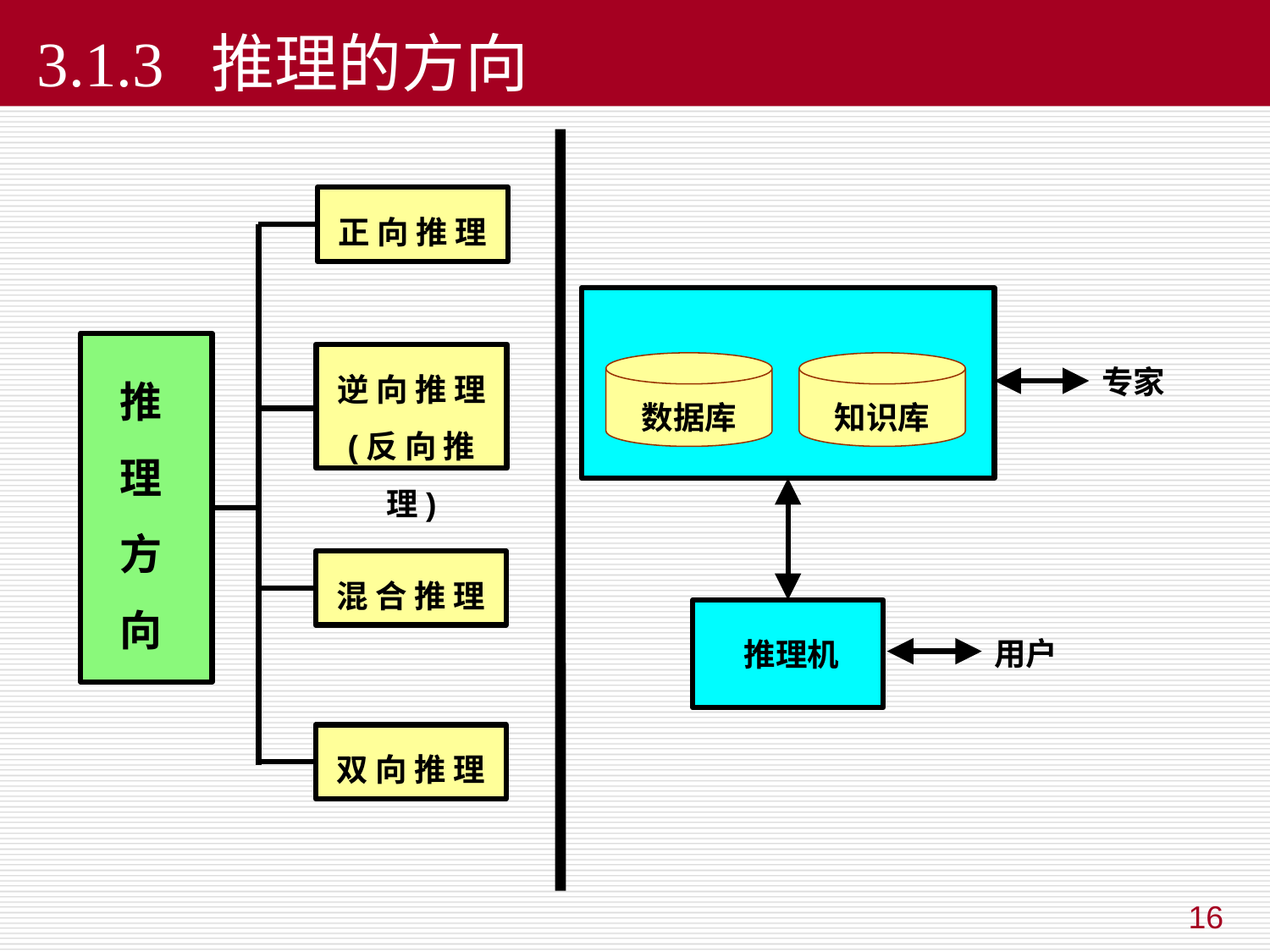

# 3.1.3  推理的方向

数据库
知识库
专家

用户
推理机
正 向 推 理

推 理 方 向

逆 向 推 理
(反 向 推 理)
混 合 推 理
双 向 推 理
16